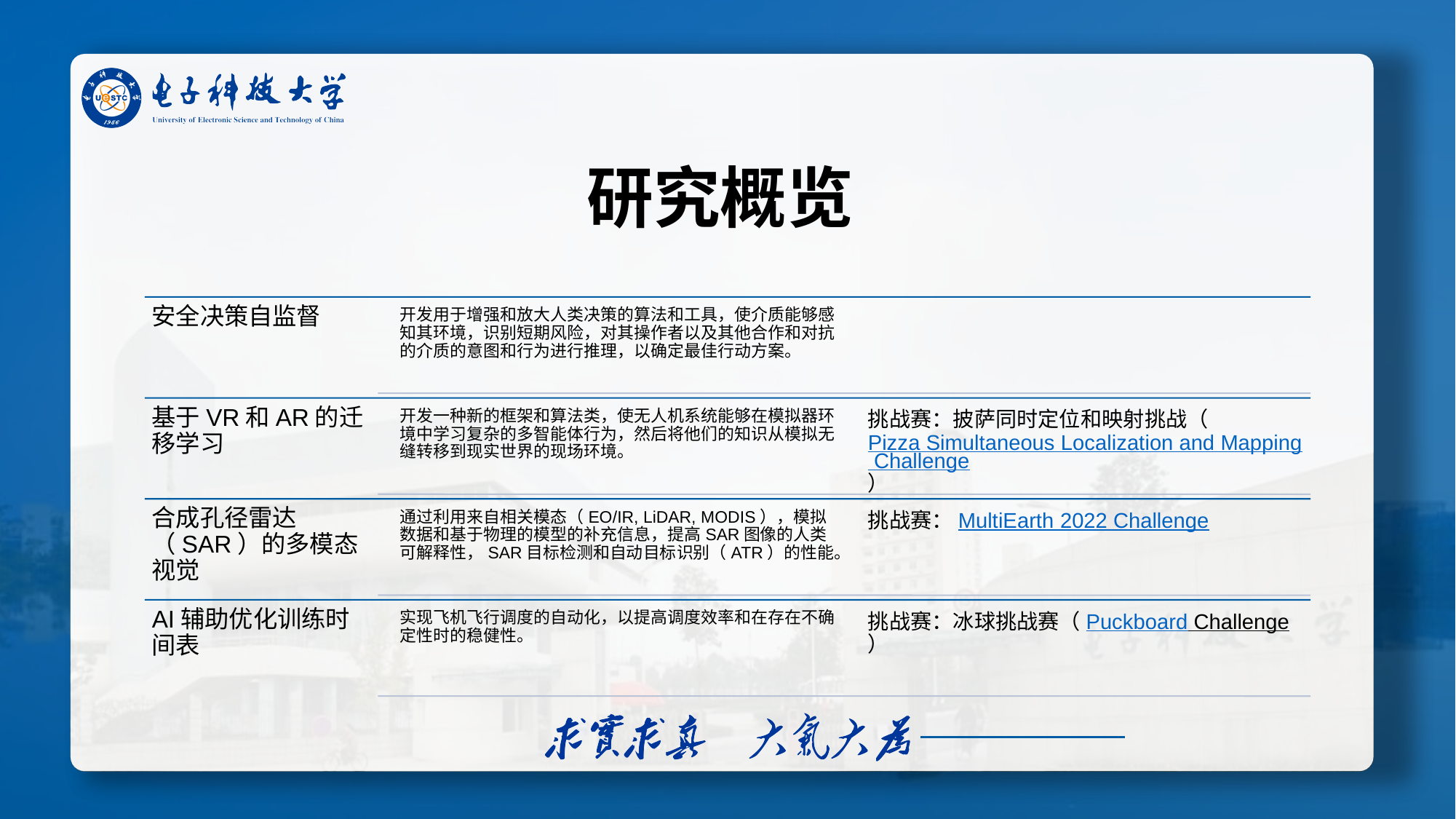

研究概览
安全决策自监督
开发用于增强和放大人类决策的算法和工具，使介质能够感知其环境，识别短期风险，对其操作者以及其他合作和对抗的介质的意图和行为进行推理，以确定最佳行动方案。

基于VR和AR的迁移学习
开发一种新的框架和算法类，使无人机系统能够在模拟器环境中学习复杂的多智能体行为，然后将他们的知识从模拟无缝转移到现实世界的现场环境。
挑战赛：披萨同时定位和映射挑战（Pizza Simultaneous Localization and Mapping Challenge）
合成孔径雷达（SAR）的多模态视觉
通过利用来自相关模态（EO/IR, LiDAR, MODIS），模拟数据和基于物理的模型的补充信息，提高SAR图像的人类可解释性，SAR目标检测和自动目标识别（ATR）的性能。
挑战赛：MultiEarth 2022 Challenge
AI辅助优化训练时间表
实现飞机飞行调度的自动化，以提高调度效率和在存在不确定性时的稳健性。
挑战赛：冰球挑战赛（Puckboard Challenge）